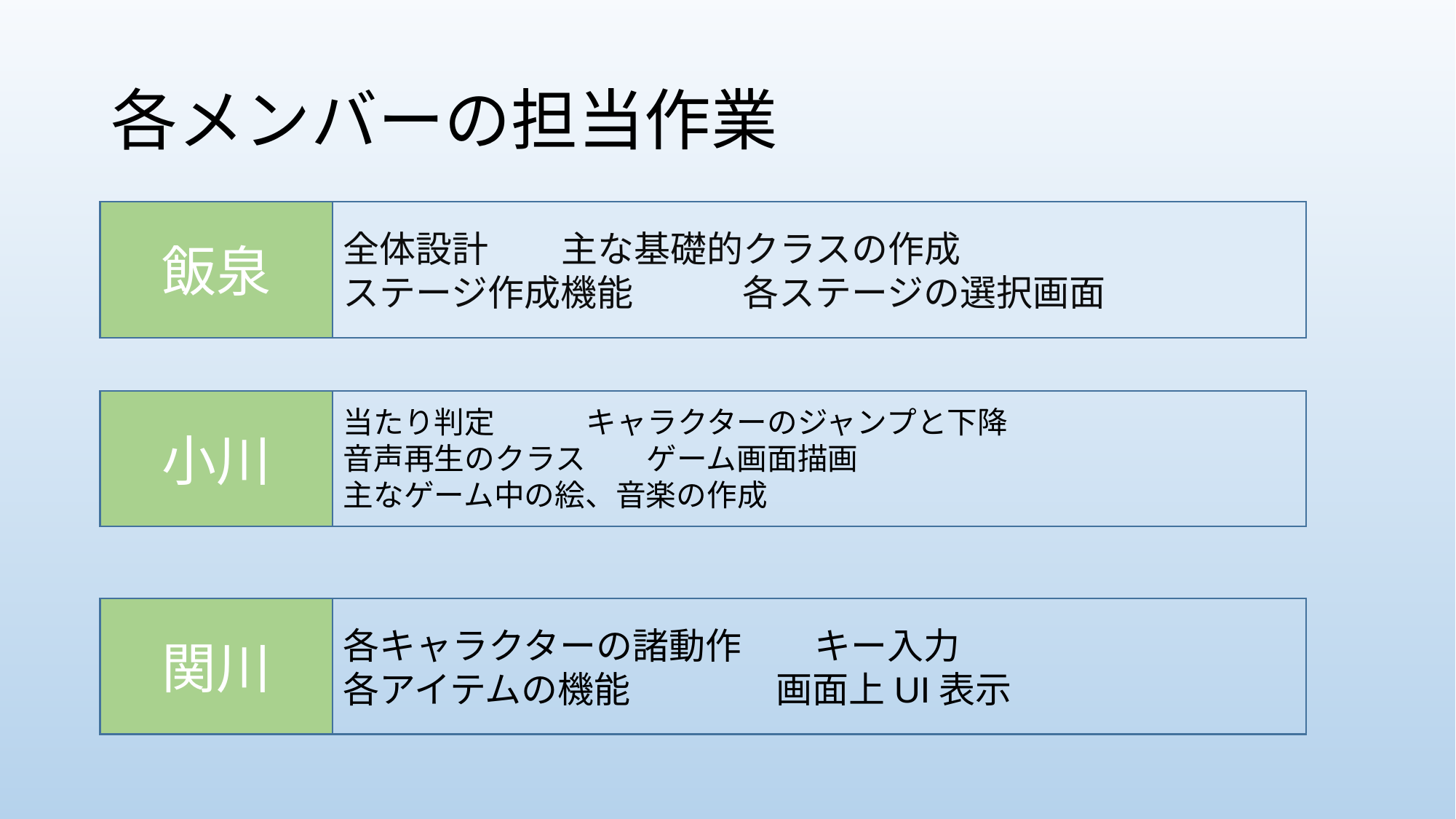

# 各メンバーの担当作業
飯泉
全体設計　　主な基礎的クラスの作成
ステージ作成機能　　　各ステージの選択画面
小川

当たり判定　　　キャラクターのジャンプと下降
音声再生のクラス　　ゲーム画面描画
主なゲーム中の絵、音楽の作成

関川

各キャラクターの諸動作　　キー入力
各アイテムの機能　　　　画面上UI表示